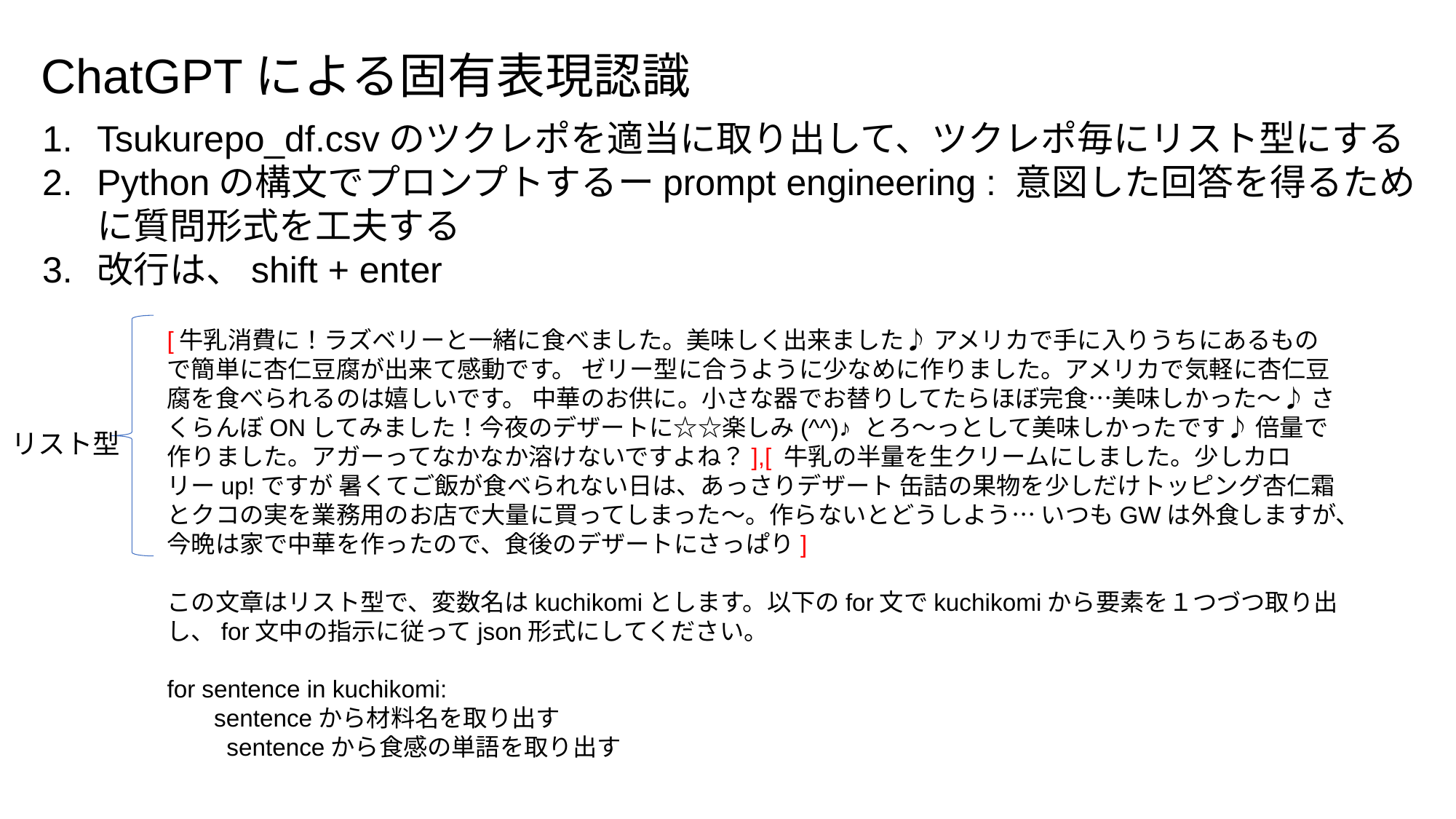

ChatGPTによる固有表現認識
Tsukurepo_df.csvのツクレポを適当に取り出して、ツクレポ毎にリスト型にする
Pythonの構文でプロンプトするーprompt engineering : 意図した回答を得るために質問形式を工夫する
改行は、shift + enter

[牛乳消費に！ラズベリーと一緒に食べました。美味しく出来ました♪ アメリカで手に入りうちにあるもので簡単に杏仁豆腐が出来て感動です。 ゼリー型に合うように少なめに作りました。アメリカで気軽に杏仁豆腐を食べられるのは嬉しいです。 中華のお供に。小さな器でお替りしてたらほぼ完食…美味しかった～♪ さくらんぼONしてみました！今夜のデザートに☆☆楽しみ(^^)♪ とろ～っとして美味しかったです♪ 倍量で作りました。アガーってなかなか溶けないですよね？],[ 牛乳の半量を生クリームにしました。少しカロリーup!ですが 暑くてご飯が食べられない日は、あっさりデザート 缶詰の果物を少しだけトッピング杏仁霜とクコの実を業務用のお店で大量に買ってしまった～。作らないとどうしよう… いつもGWは外食しますが、今晩は家で中華を作ったので、食後のデザートにさっぱり]

この文章はリスト型で、変数名はkuchikomiとします。以下のfor文でkuchikomiから要素を１つづつ取り出し、for文中の指示に従ってjson形式にしてください。

for sentence in kuchikomi:
       sentenceから材料名を取り出す
　　 sentenceから食感の単語を取り出す
リスト型